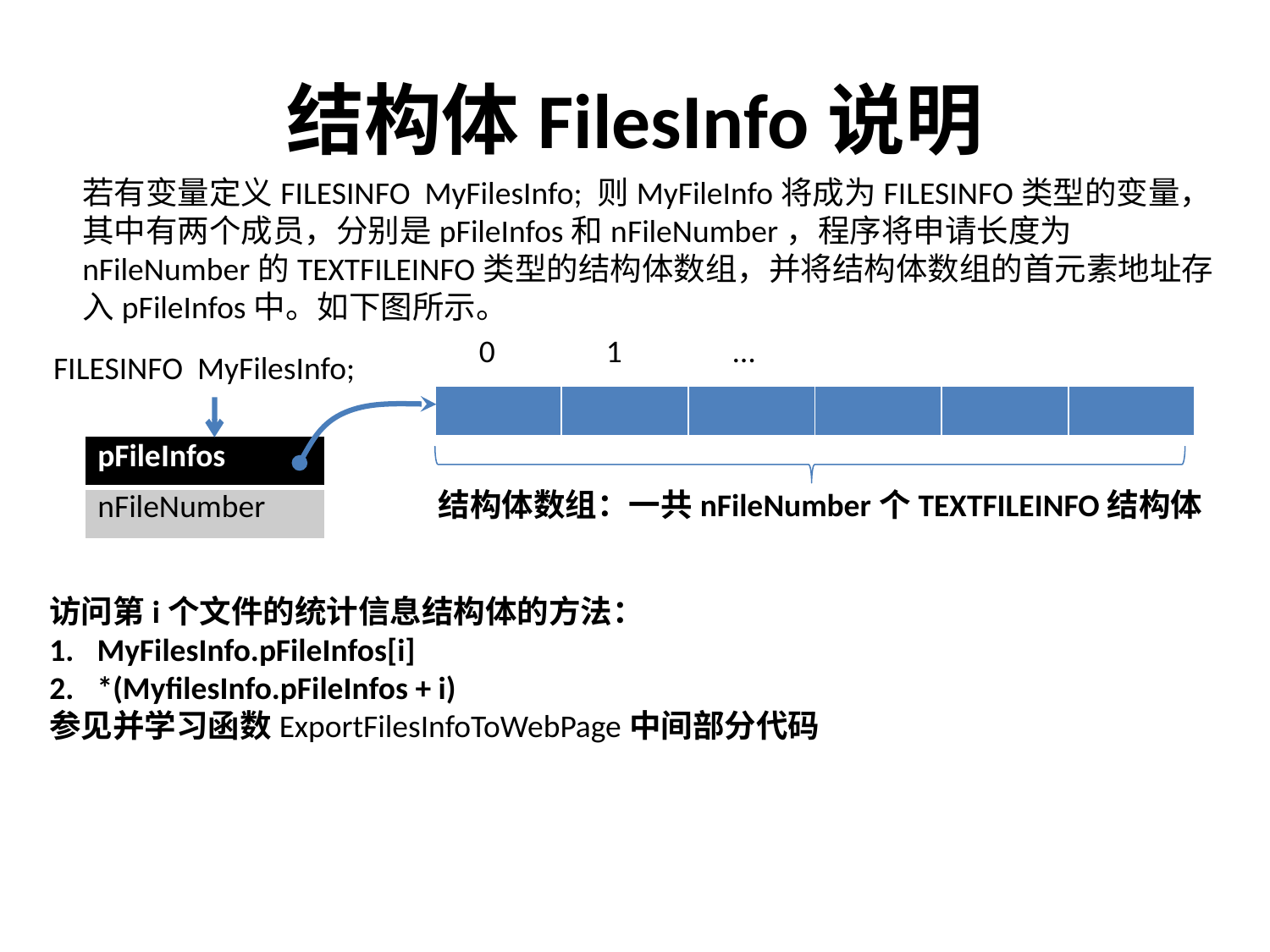

# 结构体FilesInfo说明

若有变量定义FILESINFO  MyFilesInfo; 则MyFileInfo将成为FILESINFO类型的变量，其中有两个成员，分别是pFileInfos和nFileNumber，程序将申请长度为nFileNumber的TEXTFILEINFO类型的结构体数组，并将结构体数组的首元素地址存入pFileInfos中。如下图所示。
0	1	…
FILESINFO  MyFilesInfo;
|  |  |  |  |  |  |
| --- | --- | --- | --- | --- | --- |

| pFileInfos |
| --- |
| nFileNumber |
结构体数组：一共nFileNumber个TEXTFILEINFO结构体
访问第i个文件的统计信息结构体的方法：
MyFilesInfo.pFileInfos[i]
*(MyfilesInfo.pFileInfos + i)
参见并学习函数ExportFilesInfoToWebPage中间部分代码